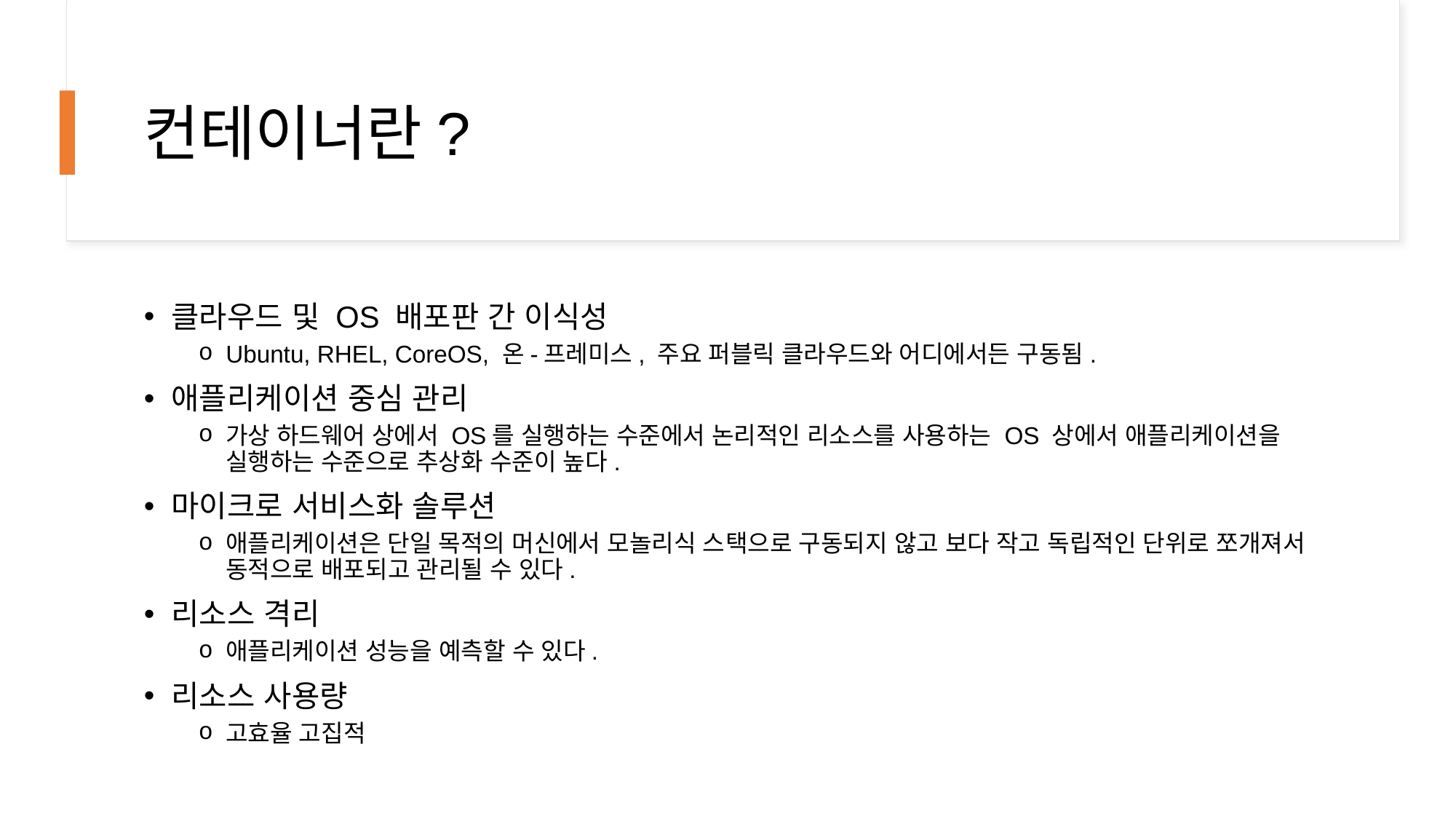

# 컨테이너란?

클라우드 및 OS 배포판 간 이식성
Ubuntu, RHEL, CoreOS, 온-프레미스, 주요 퍼블릭 클라우드와 어디에서든 구동됨.
애플리케이션 중심 관리
가상 하드웨어 상에서 OS를 실행하는 수준에서 논리적인 리소스를 사용하는 OS 상에서 애플리케이션을 실행하는 수준으로 추상화 수준이 높다.
마이크로 서비스화 솔루션
애플리케이션은 단일 목적의 머신에서 모놀리식 스택으로 구동되지 않고 보다 작고 독립적인 단위로 쪼개져서 동적으로 배포되고 관리될 수 있다.
리소스 격리
애플리케이션 성능을 예측할 수 있다.
리소스 사용량
고효율 고집적